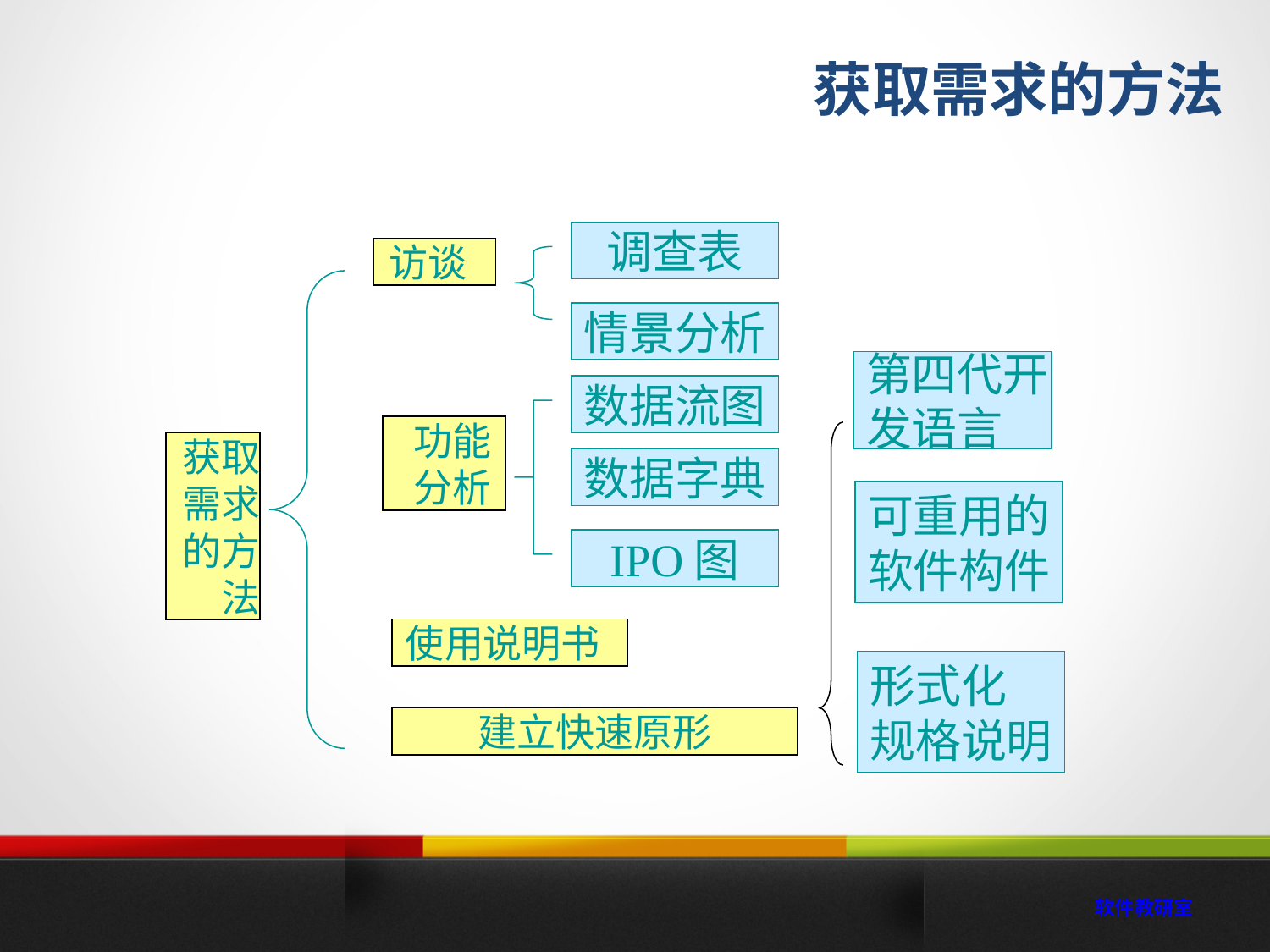

获取需求的方法
调查表
访谈

情景分析
第四代开
发语言
数据流图

功能分析

获取需求的方法
数据字典
可重用的
软件构件
IPO图
使用说明书
形式化
规格说明
建立快速原形
                                     软件教研室